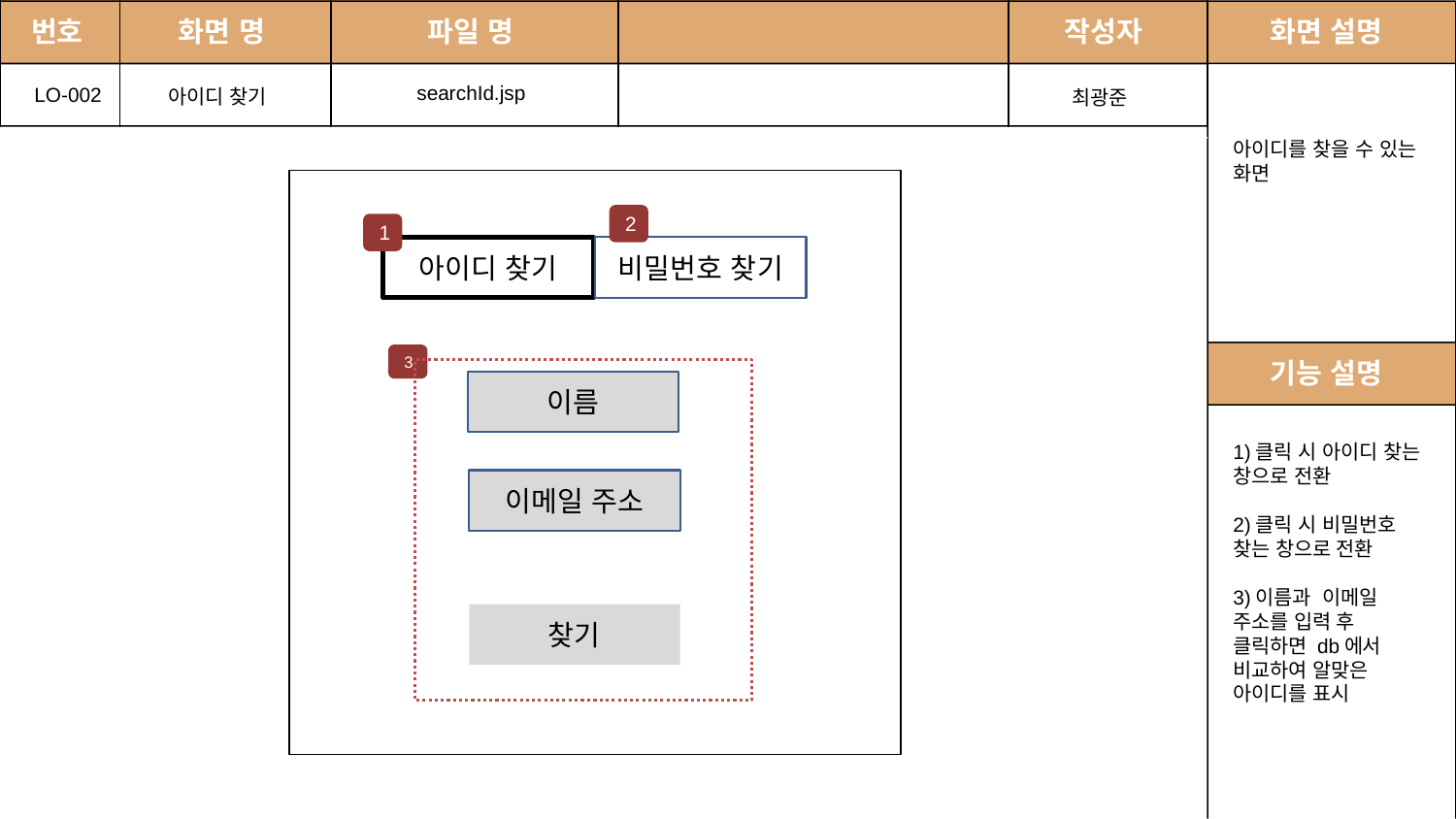

번호
화면 명
파일 명
작성자
화면 설명
searchId.jsp
LO-002
아이디 찾기
최광준
아이디를 찾을 수 있는 화면
2
2
2
2

2
1
비밀번호 찾기
아이디 찾기
3
기능 설명

이름
1)클릭 시 아이디 찾는 창으로 전환

2)클릭 시 비밀번호 찾는 창으로 전환

3)이름과  이메일 주소를 입력 후 클릭하면 db에서 비교하여 알맞은 아이디를 표시
이메일 주소
찾기